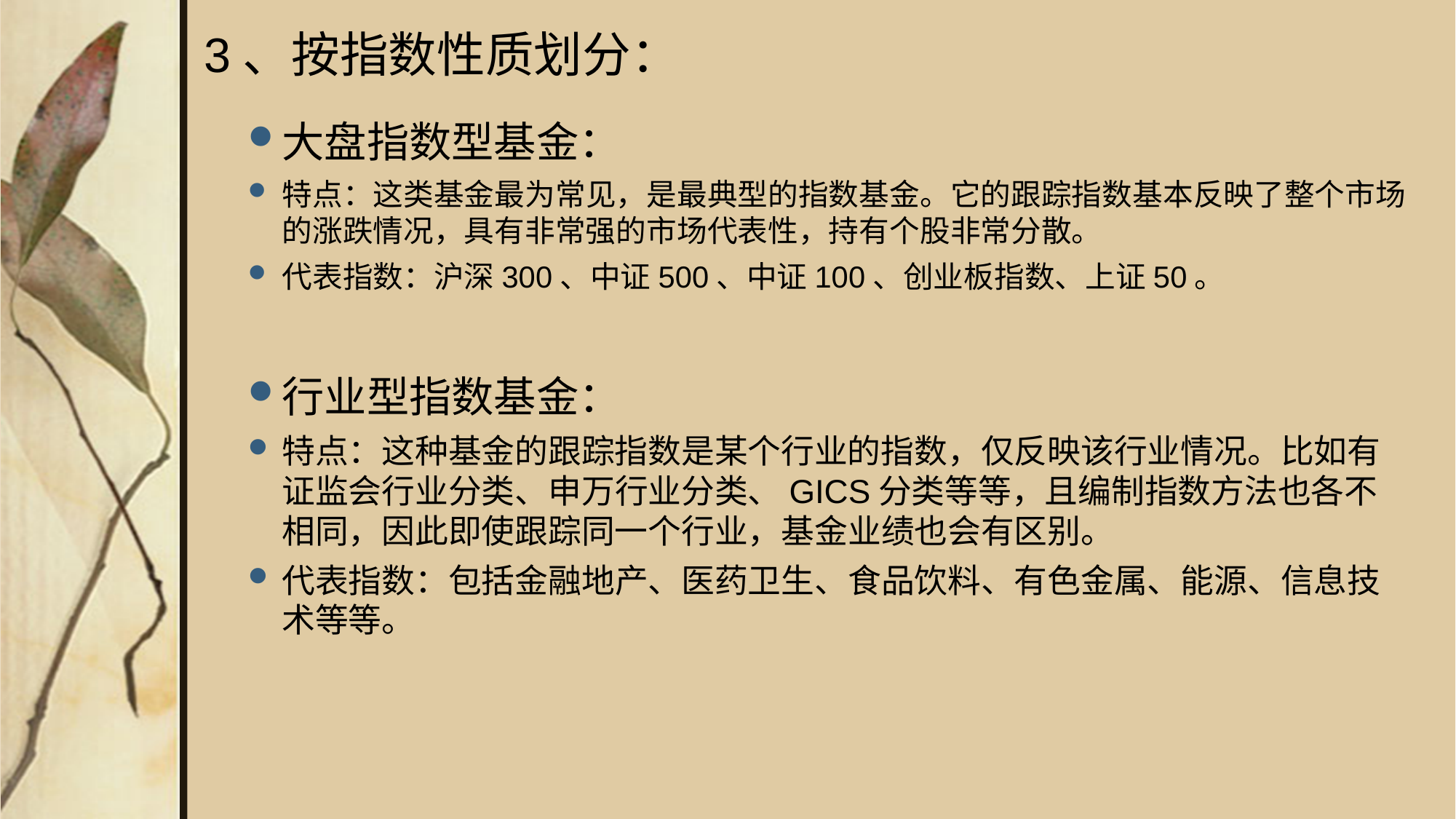

3、按指数性质划分：
大盘指数型基金：
特点：这类基金最为常见，是最典型的指数基金。它的跟踪指数基本反映了整个市场的涨跌情况，具有非常强的市场代表性，持有个股非常分散。
代表指数：沪深300、中证500、中证100、创业板指数、上证50。

行业型指数基金：
特点：这种基金的跟踪指数是某个行业的指数，仅反映该行业情况。比如有证监会行业分类、申万行业分类、GICS分类等等，且编制指数方法也各不相同，因此即使跟踪同一个行业，基金业绩也会有区别。
代表指数：包括金融地产、医药卫生、食品饮料、有色金属、能源、信息技术等等。